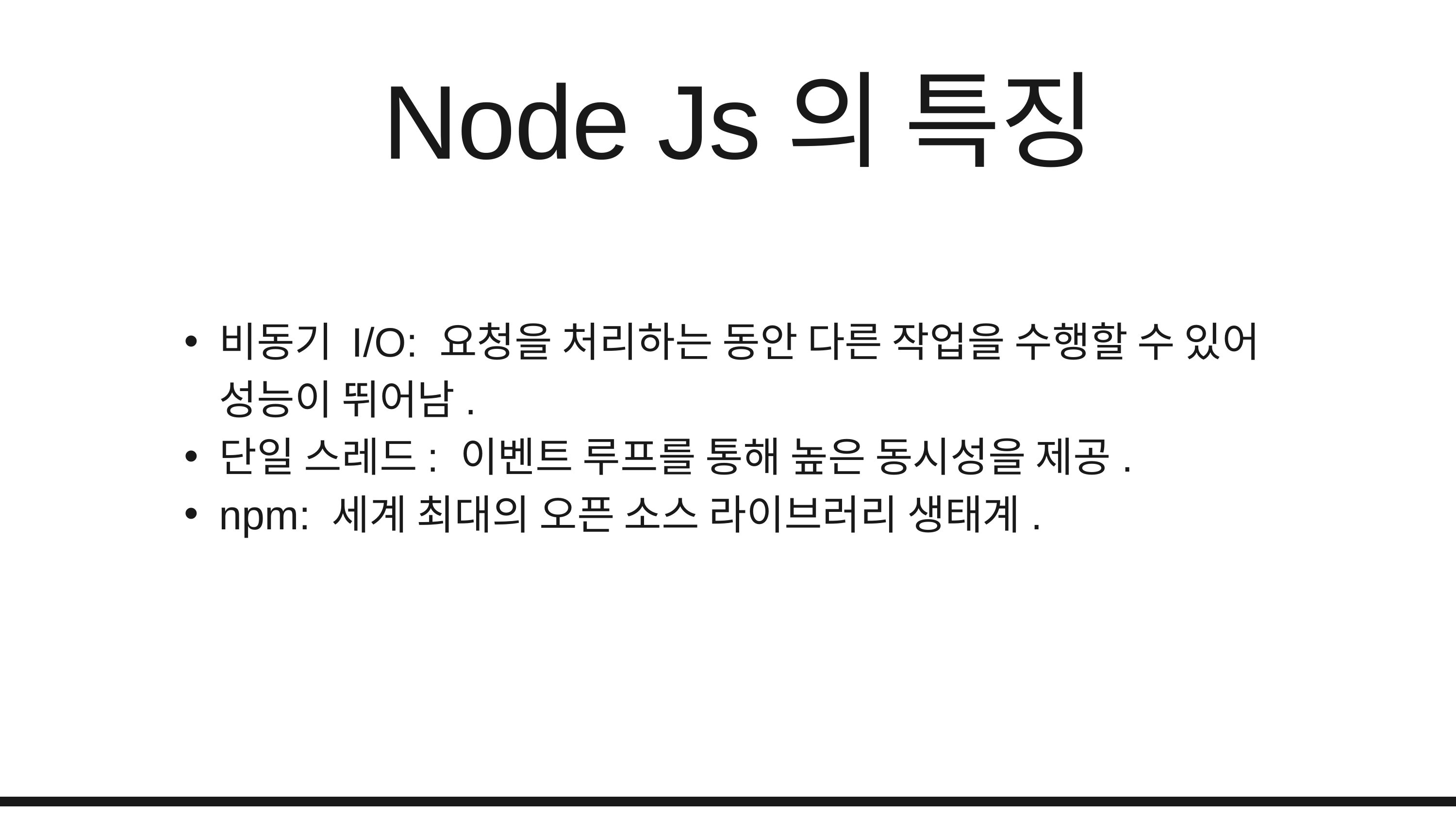

Node Js의 특징

비동기 I/O: 요청을 처리하는 동안 다른 작업을 수행할 수 있어 성능이 뛰어남.
단일 스레드: 이벤트 루프를 통해 높은 동시성을 제공.
npm: 세계 최대의 오픈 소스 라이브러리 생태계.